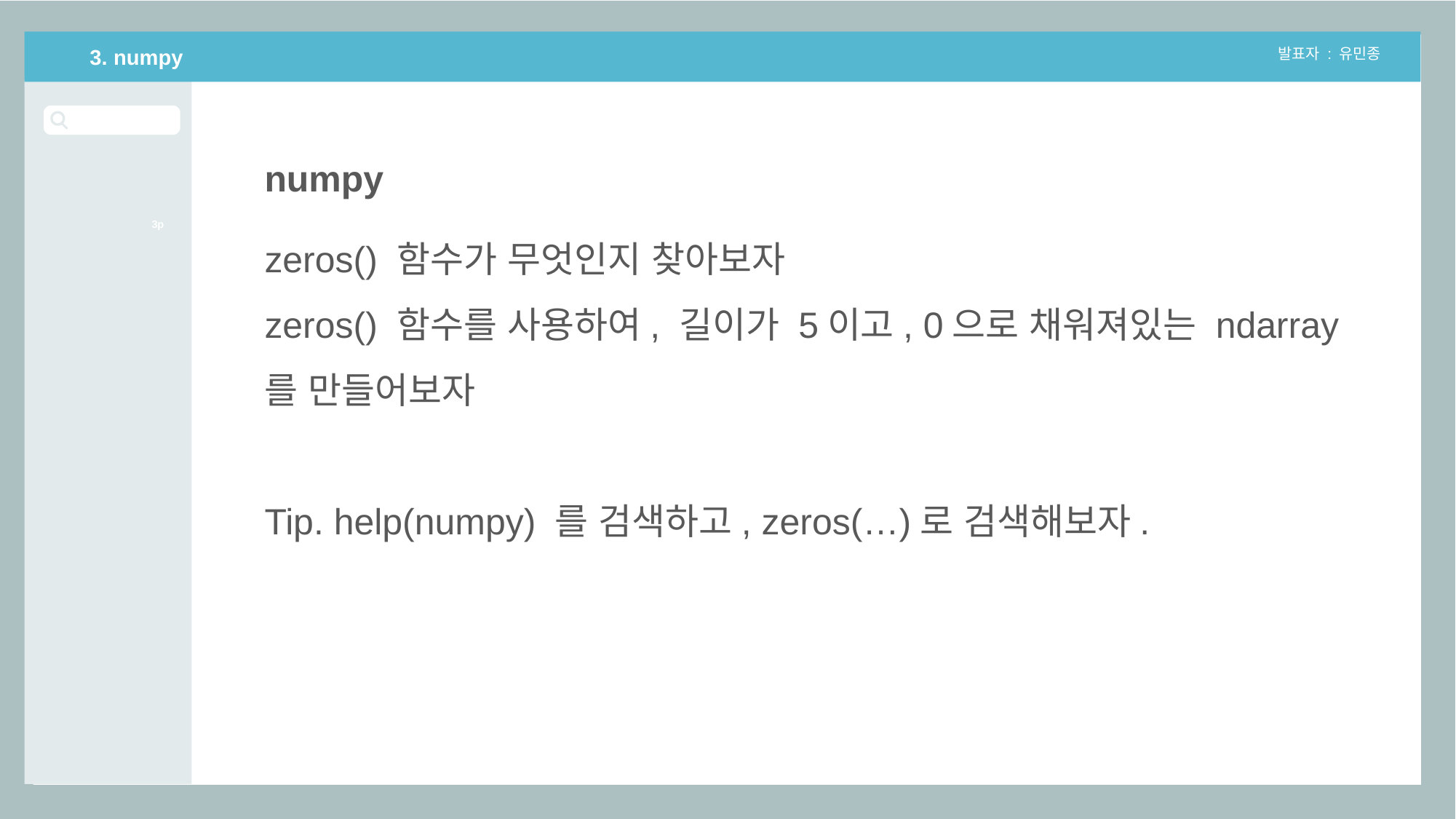

3. numpy
발표자 : 유민종

numpy
zeros() 함수가 무엇인지 찾아보자
zeros() 함수를 사용하여, 길이가 5이고, 0으로 채워져있는 ndarray를 만들어보자

Tip. help(numpy) 를 검색하고, zeros(…)로 검색해보자.
3p